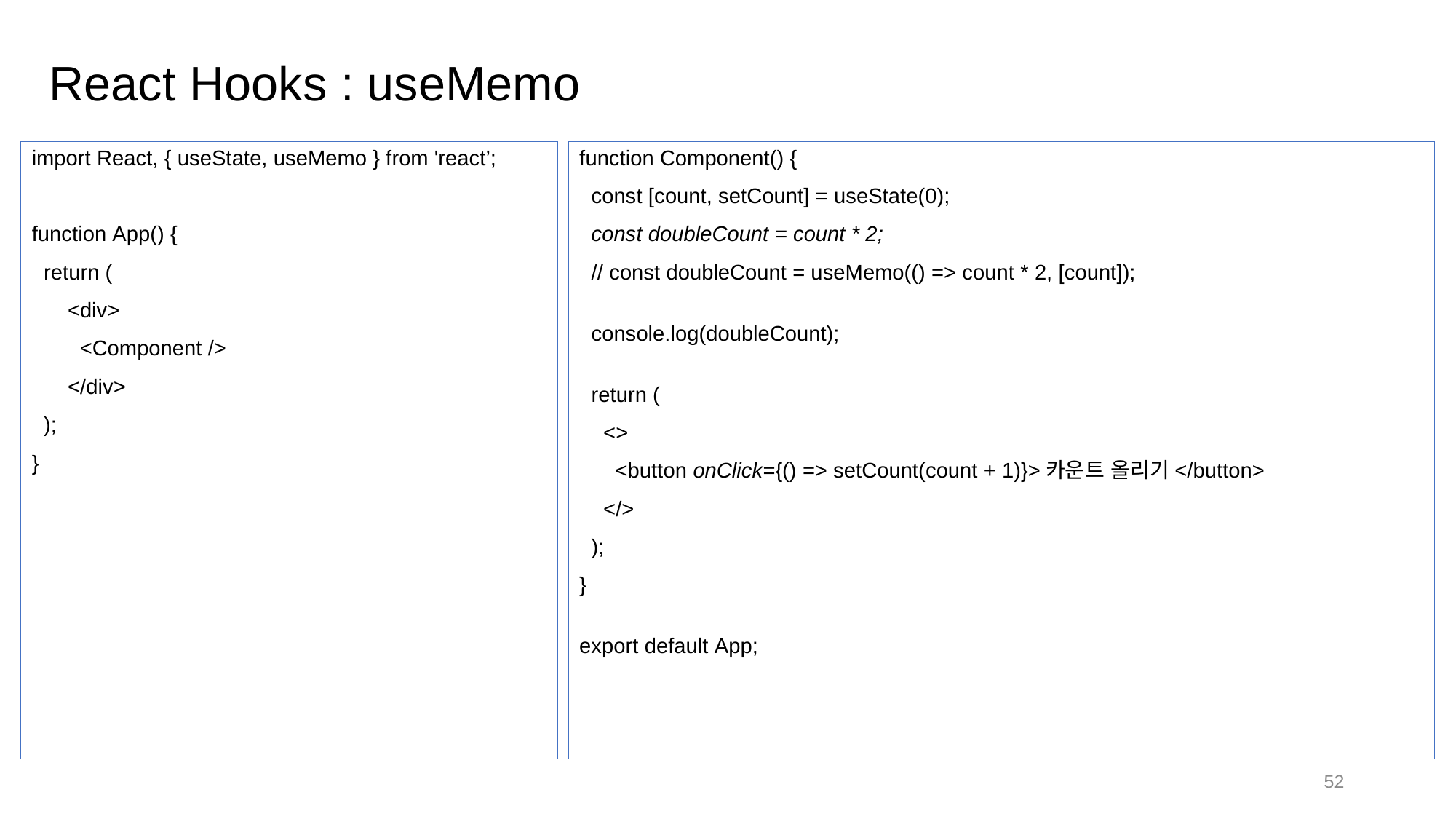

# React Hooks : useMemo
import React, { useState, useMemo } from 'react’;

function App() {
  return (
      <div>
        <Component />
      </div>
  );
}

function Component() {
  const [count, setCount] = useState(0);
  const doubleCount = count * 2;
  // const doubleCount = useMemo(() => count * 2, [count]);
  console.log(doubleCount);
  return (
    <>
      <button onClick={() => setCount(count + 1)}>카운트 올리기</button>
    </>
  );
}
export default App;
52